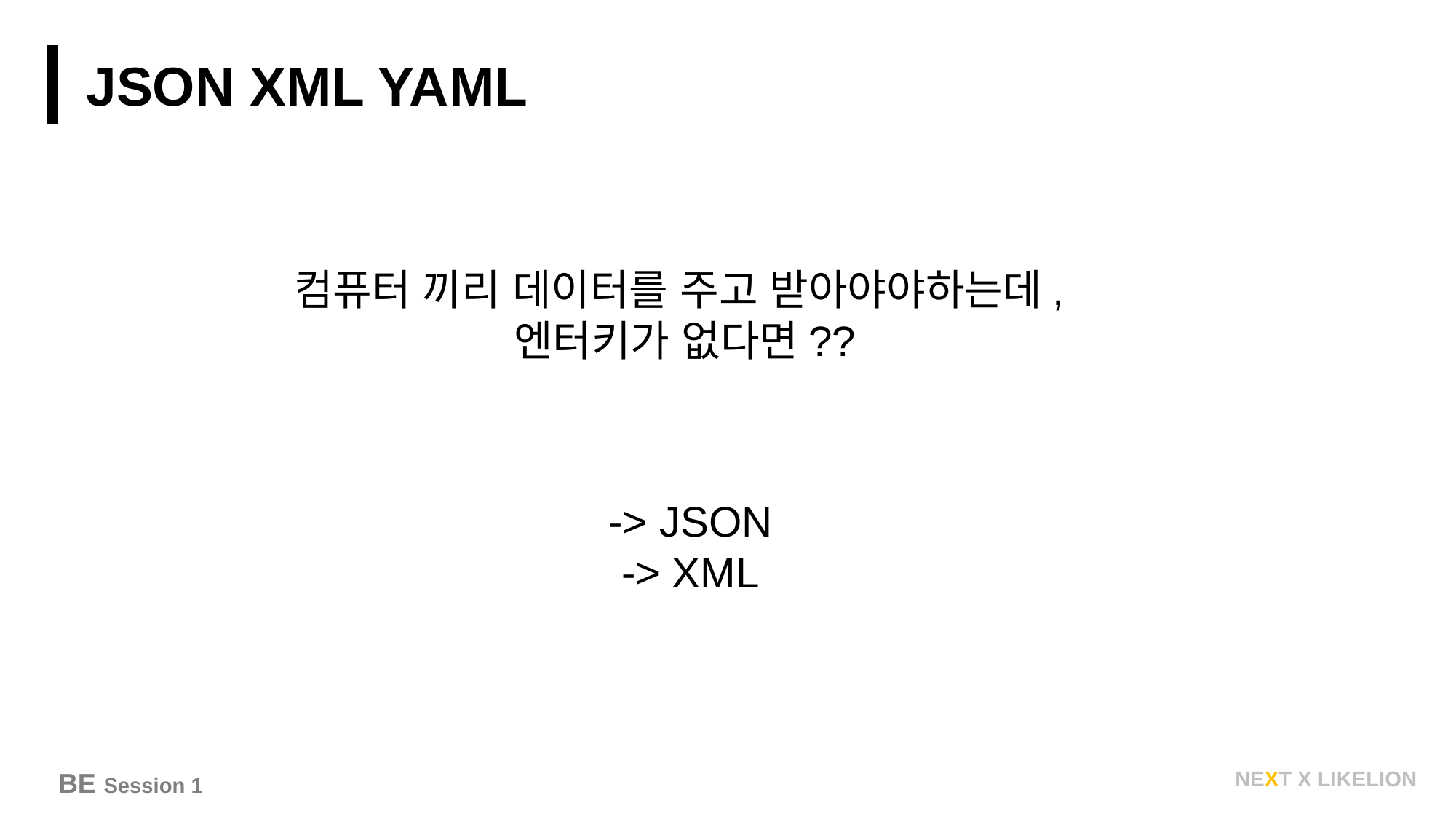

JSON XML YAML
컴퓨터 끼리 데이터를 주고 받아야야하는데,
엔터키가 없다면??
-> JSON
-> XML
BE Session 1
NEXT X LIKELION